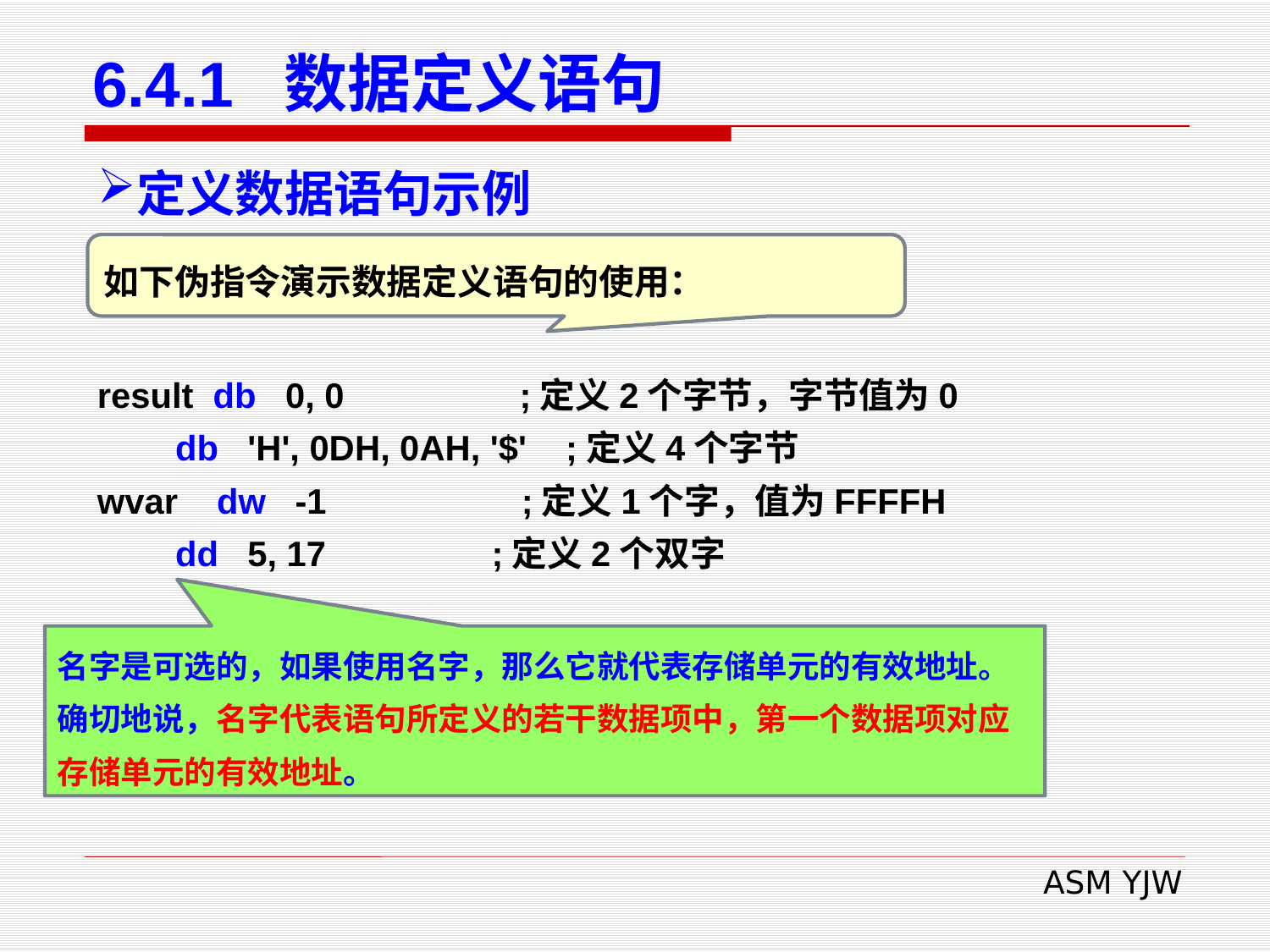

# 6.4.1  数据定义语句
定义数据语句示例

如下伪指令演示数据定义语句的使用：
result  db   0, 0                  ;定义2个字节，字节值为0
        db   'H', 0DH, 0AH, '$'    ;定义4个字节
wvar    dw   -1                    ;定义1个字，值为FFFFH
        dd   5, 17                 ;定义2个双字
名字是可选的，如果使用名字，那么它就代表存储单元的有效地址。确切地说，名字代表语句所定义的若干数据项中，第一个数据项对应存储单元的有效地址。